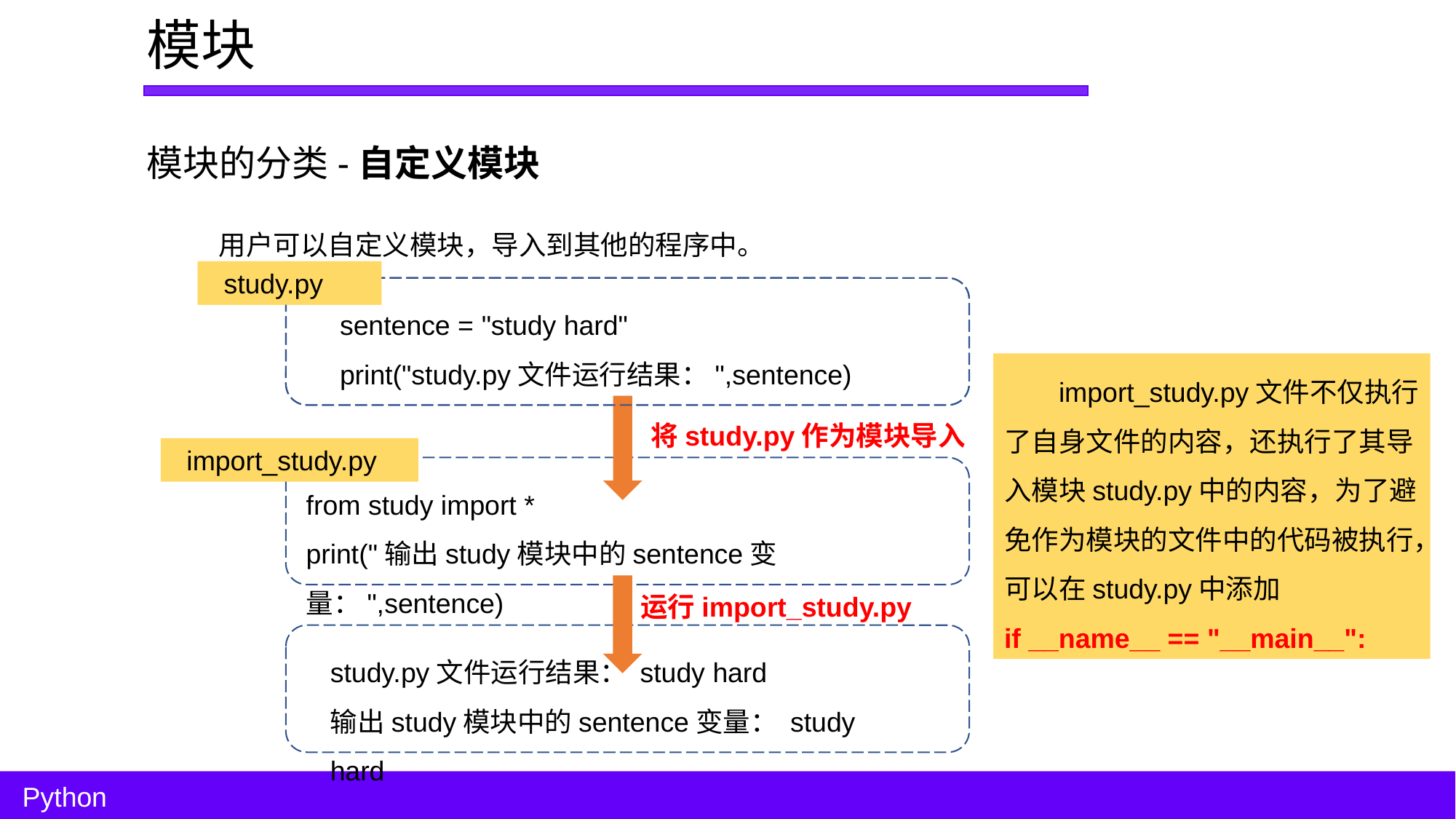

模块
模块的分类-自定义模块
用户可以自定义模块，导入到其他的程序中。
study.py
study.py

sentence = "study hard"
print("study.py文件运行结果：",sentence)
import_study.py文件不仅执行了自身文件的内容，还执行了其导入模块study.py中的内容，为了避免作为模块的文件中的代码被执行，可以在study.py中添加
if __name__ == "__main__":

将study.py作为模块导入
import_study.py

from study import *
print("输出study模块中的sentence变量：",sentence)

运行import_study.py

study.py文件运行结果： study hard
输出study模块中的sentence变量： study hard